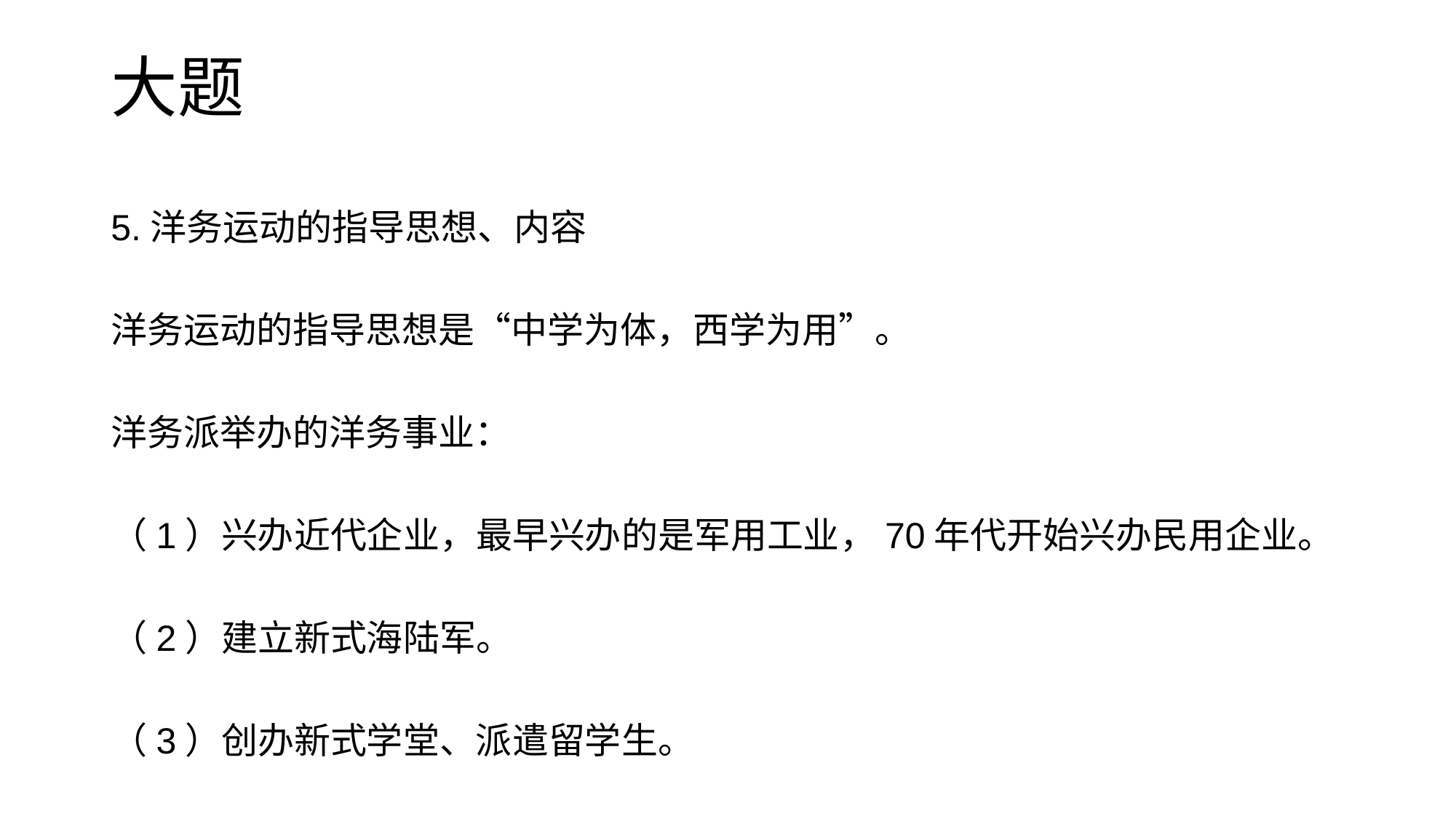

# 大题
5.洋务运动的指导思想、内容
洋务运动的指导思想是“中学为体，西学为用”。
洋务派举办的洋务事业：
（1）兴办近代企业，最早兴办的是军用工业，70年代开始兴办民用企业。
（2）建立新式海陆军。
（3）创办新式学堂、派遣留学生。